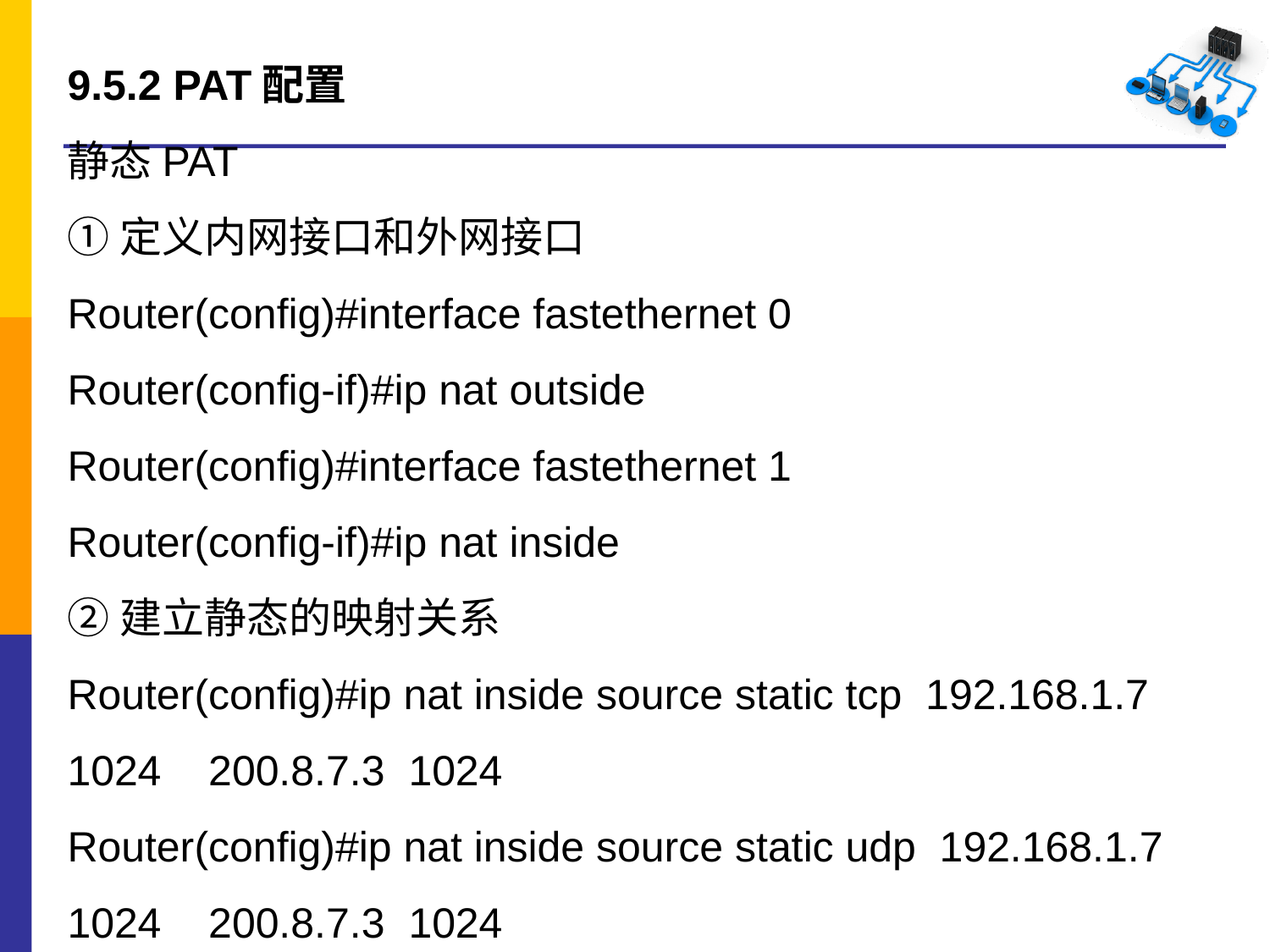

9.5.2 PAT配置
静态PAT
①定义内网接口和外网接口
Router(config)#interface fastethernet 0
Router(config-if)#ip nat outside
Router(config)#interface fastethernet 1
Router(config-if)#ip nat inside
②建立静态的映射关系
Router(config)#ip nat inside source static tcp  192.168.1.7   1024    200.8.7.3  1024
Router(config)#ip nat inside source static udp  192.168.1.7   1024    200.8.7.3  1024